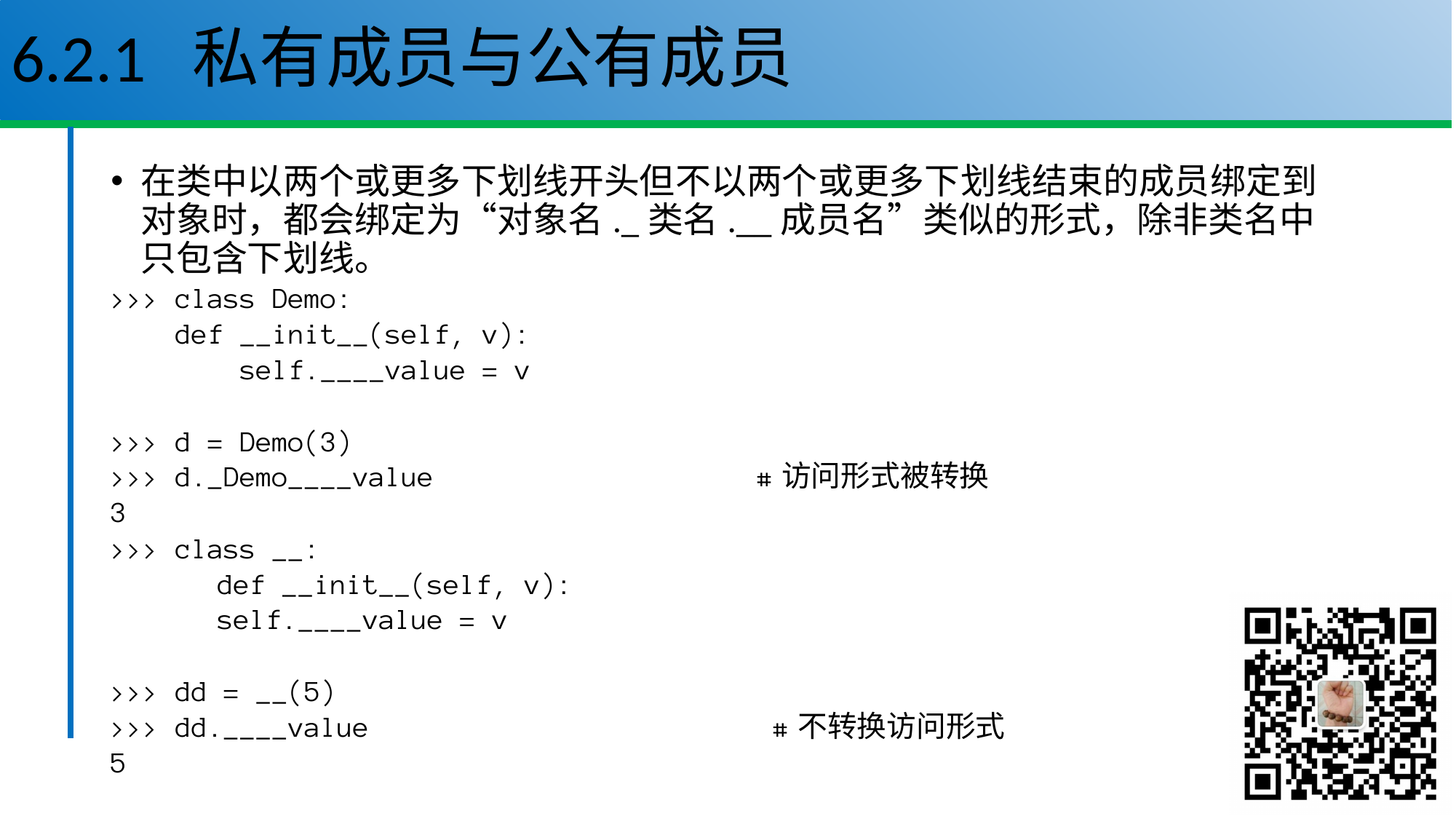

# 6.2.1  私有成员与公有成员
在类中以两个或更多下划线开头但不以两个或更多下划线结束的成员绑定到对象时，都会绑定为“对象名._类名.__成员名”类似的形式，除非类名中只包含下划线。
>>> class Demo:
    def __init__(self, v):
        self.____value = v

>>> d = Demo(3)
>>> d._Demo____value                    #访问形式被转换
3
>>> class __:
	def __init__(self, v):
		self.____value = v

>>> dd = __(5)
>>> dd.____value                         #不转换访问形式
5
11